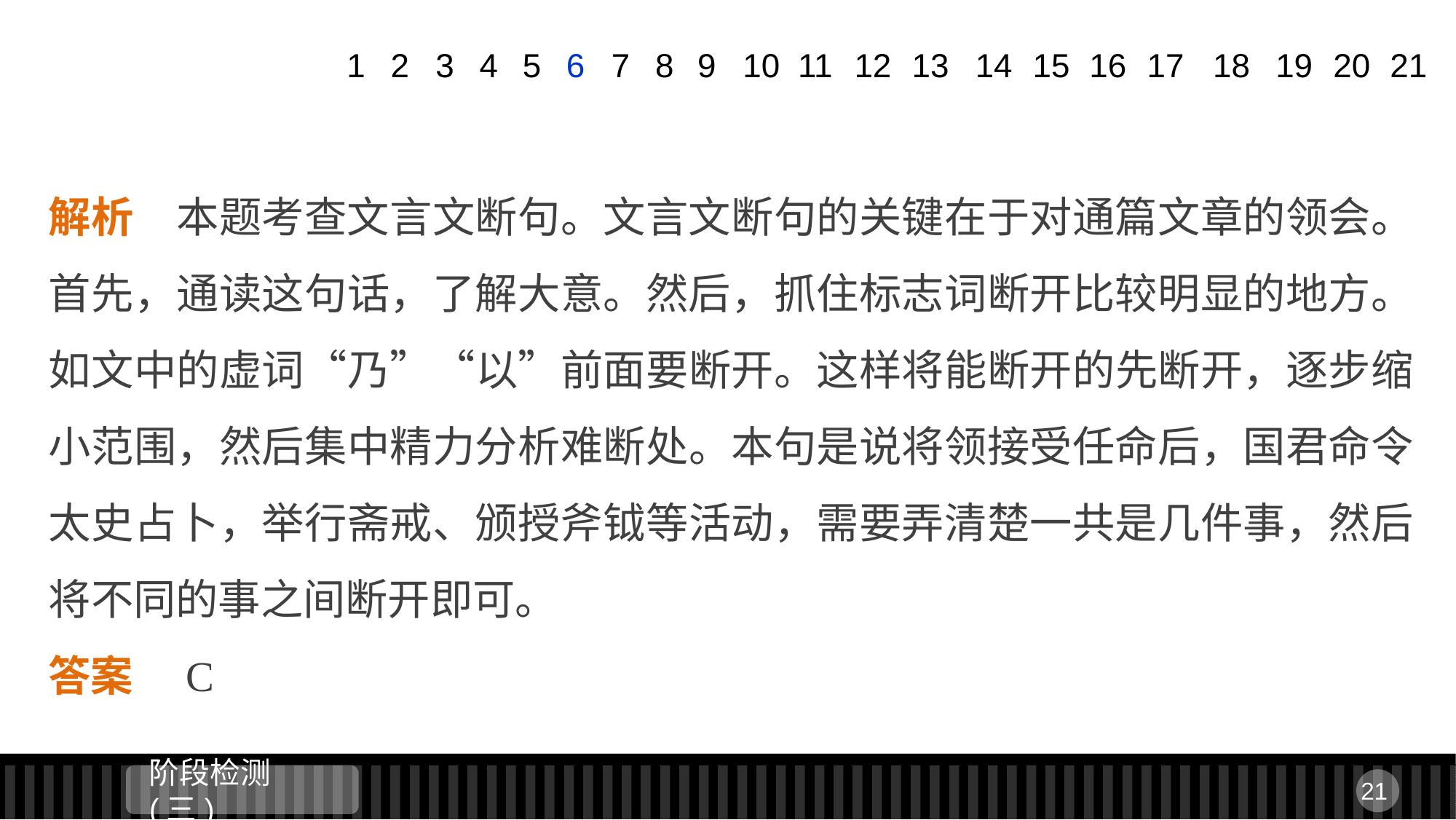

1
2
3
4
5
6
7
8
9
11
12
13
14
15
16
17
18
19
20
21
10
解析　本题考查文言文断句。文言文断句的关键在于对通篇文章的领会。首先，通读这句话，了解大意。然后，抓住标志词断开比较明显的地方。如文中的虚词“乃”“以”前面要断开。这样将能断开的先断开，逐步缩小范围，然后集中精力分析难断处。本句是说将领接受任命后，国君命令太史占卜，举行斋戒、颁授斧钺等活动，需要弄清楚一共是几件事，然后将不同的事之间断开即可。
答案　C